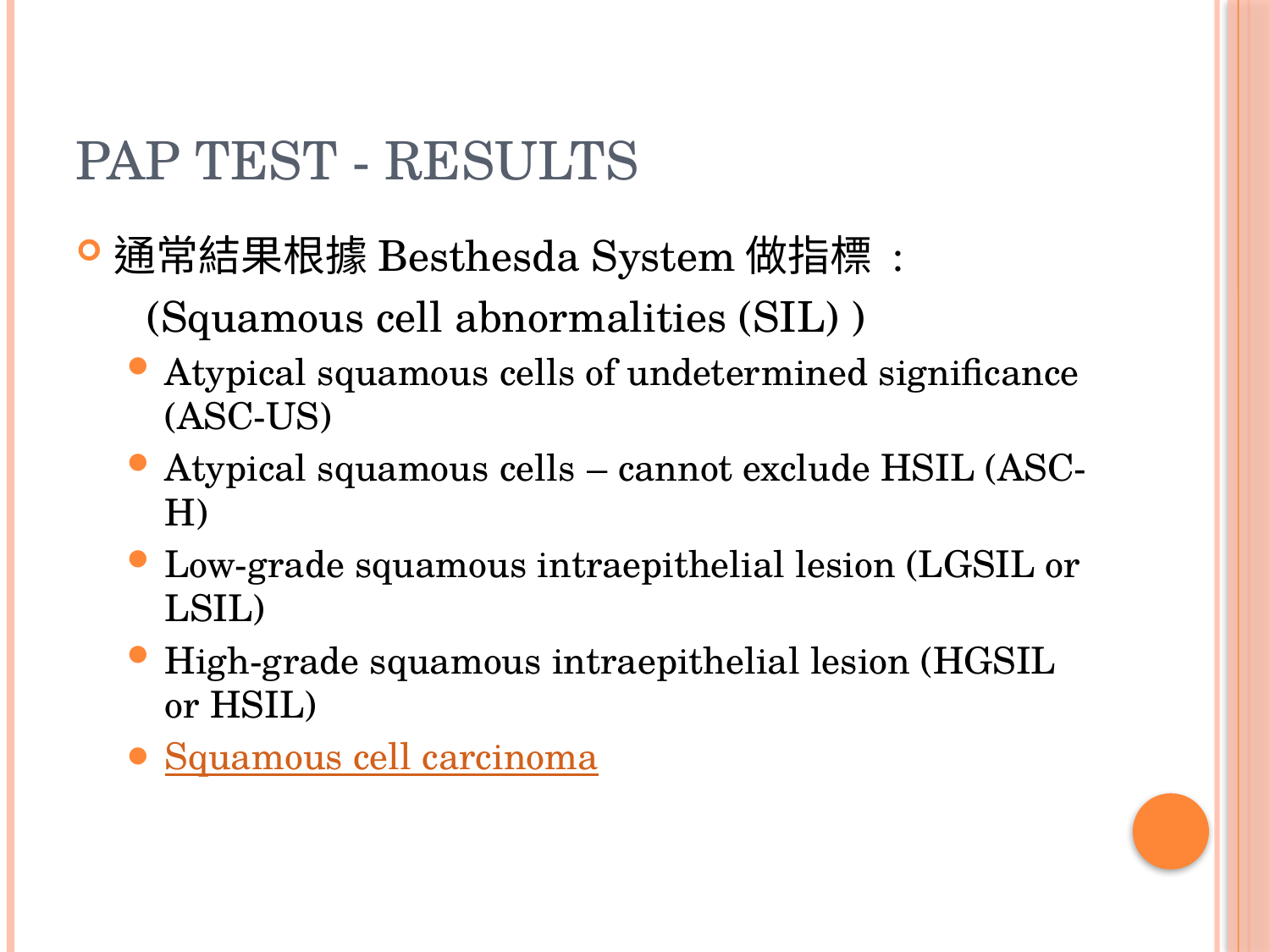

# Pap test - results
通常結果根據Besthesda System做指標 :
      (Squamous cell abnormalities (SIL) )
Atypical squamous cells of undetermined significance (ASC-US)
Atypical squamous cells – cannot exclude HSIL (ASC-H)
Low-grade squamous intraepithelial lesion (LGSIL or LSIL)
High-grade squamous intraepithelial lesion (HGSIL or HSIL)
Squamous cell carcinoma